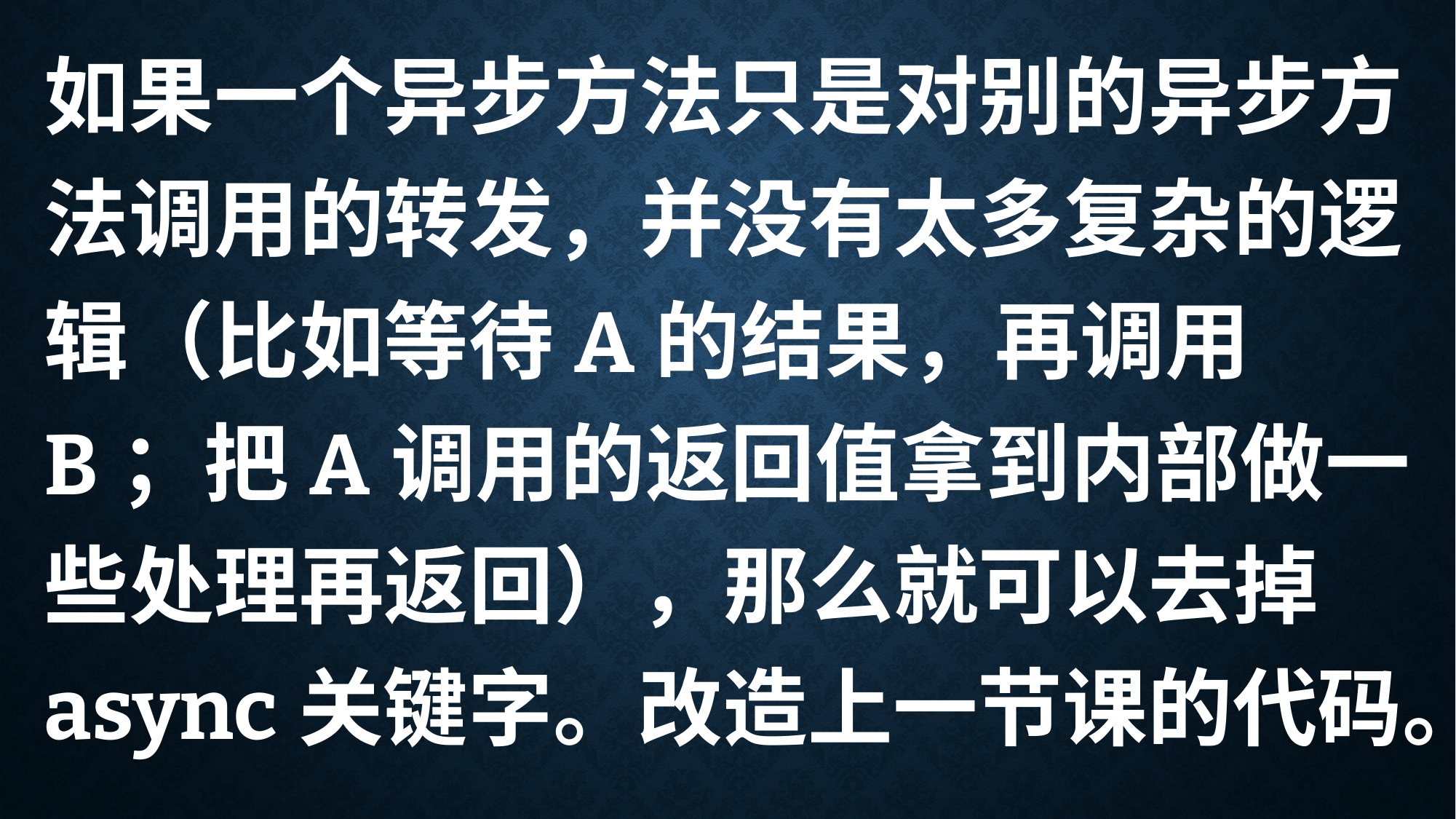

如果一个异步方法只是对别的异步方法调用的转发，并没有太多复杂的逻辑（比如等待A的结果，再调用B；把A调用的返回值拿到内部做一些处理再返回），那么就可以去掉async关键字。改造上一节课的代码。